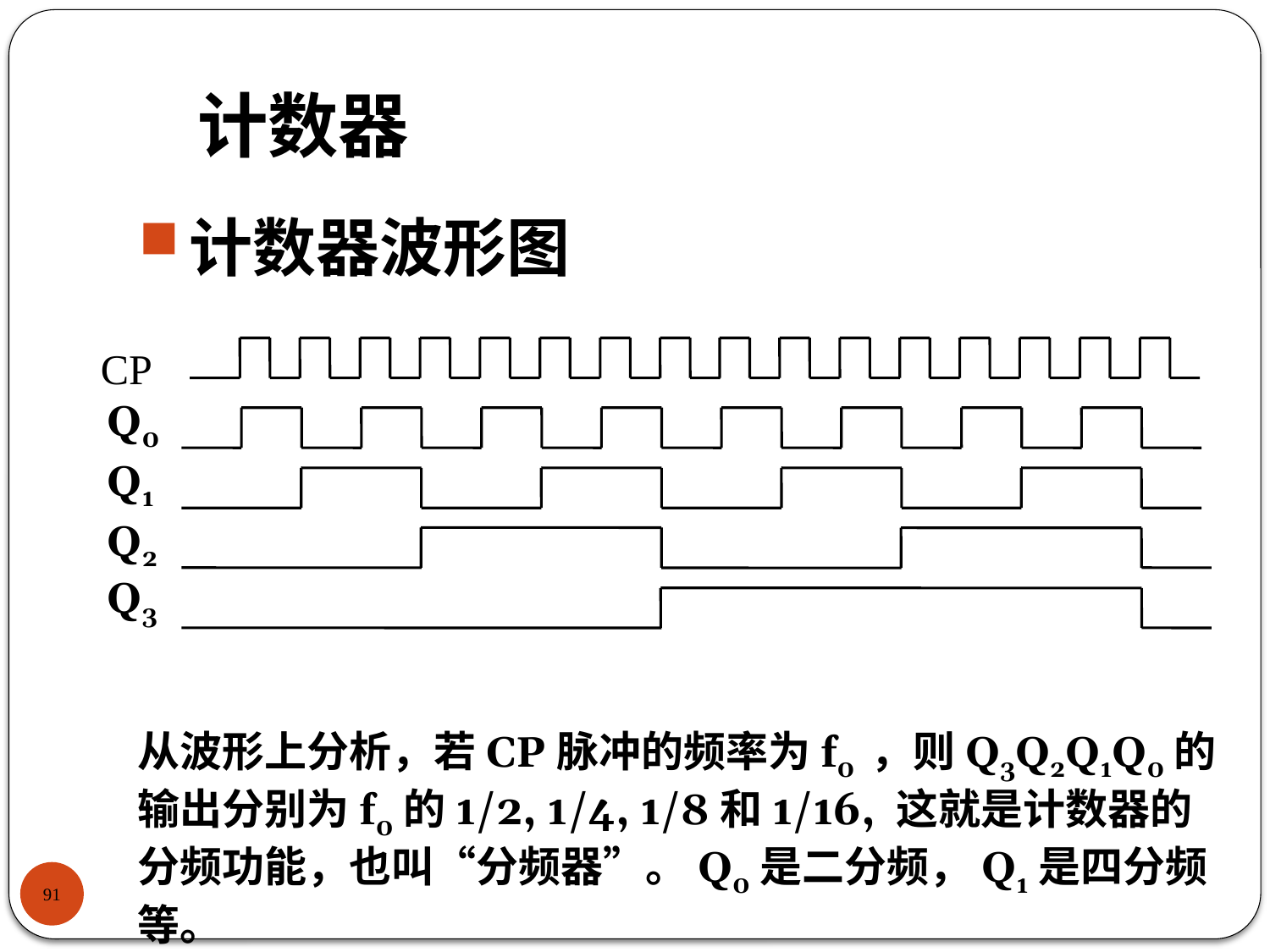

# 计数器
计数器波形图
CP

Q0

Q1

Q2

Q3

从波形上分析，若CP脉冲的频率为f0 ，则Q3Q2Q1Q0的输出分别为f0的1/2, 1/4, 1/8和1/16, 这就是计数器的分频功能，也叫“分频器”。Q0是二分频，Q1是四分频等。
91